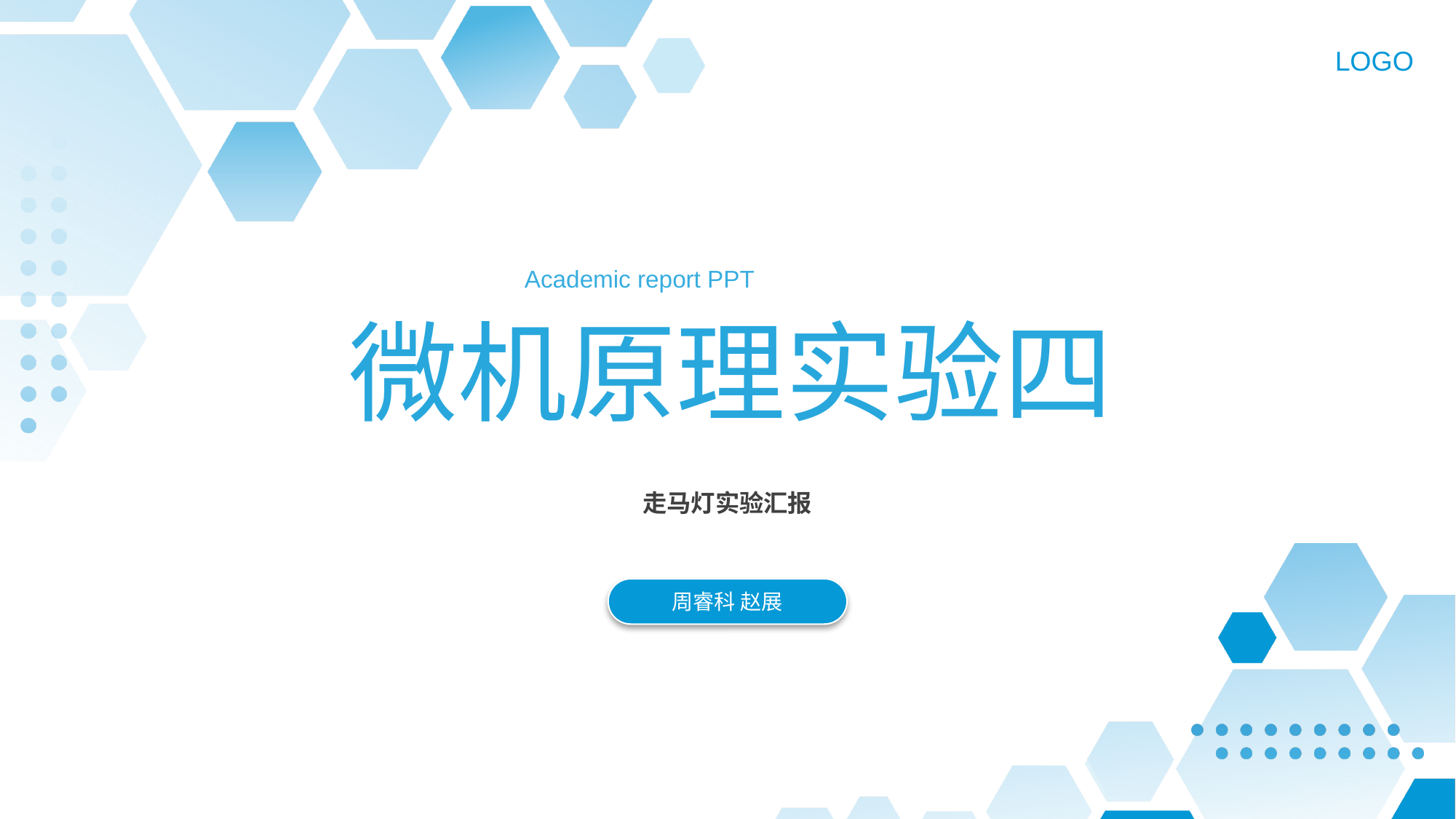

LOGO
Academic report PPT
微机原理实验四
走马灯实验汇报
周睿科 赵展